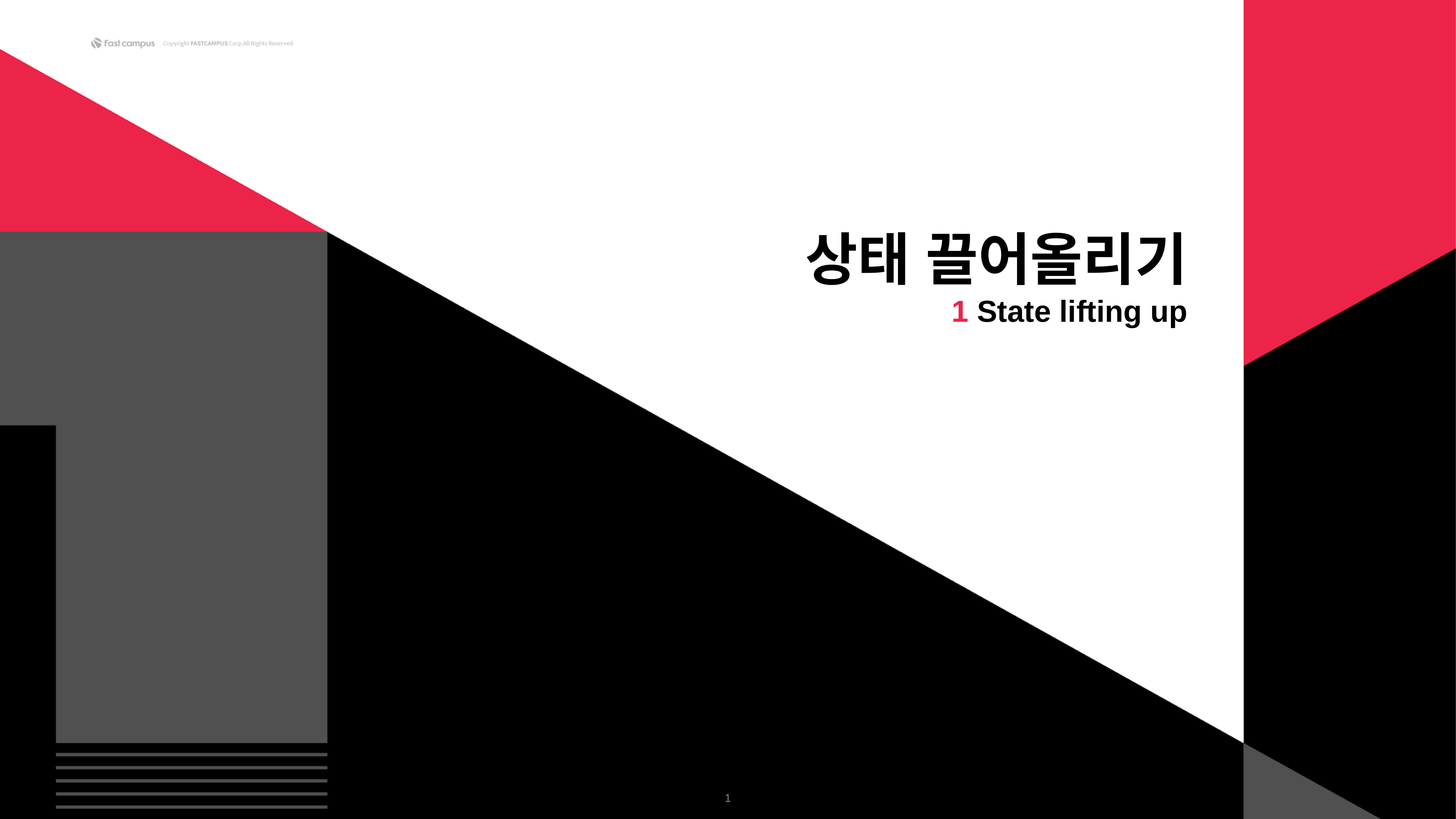

상태 끌어올리기
1 State lifting up
1